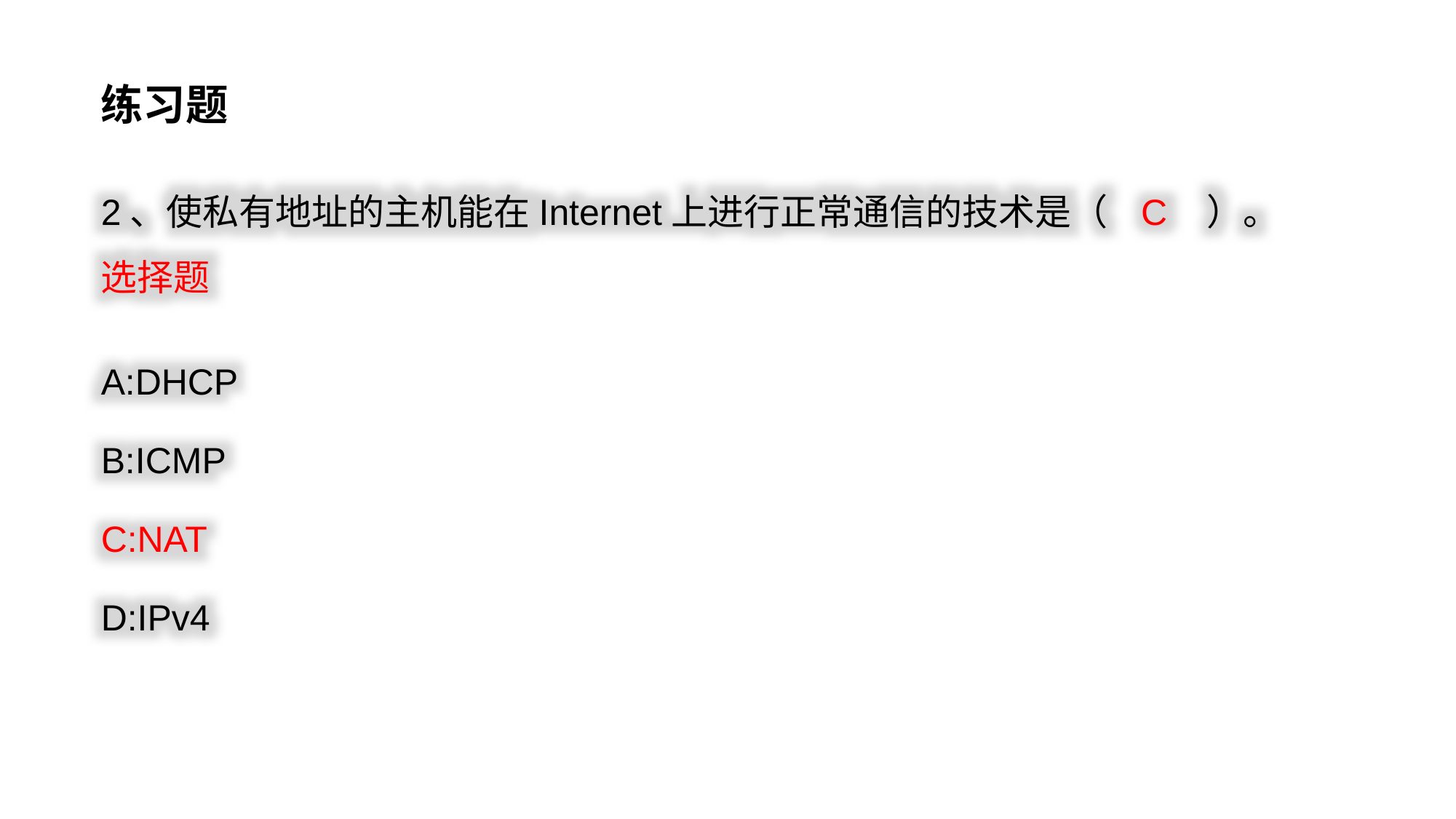

练习题
2、使私有地址的主机能在Internet上进行正常通信的技术是（   C   ）。  选择题

A:DHCP

B:ICMP

C:NAT

D:IPv4